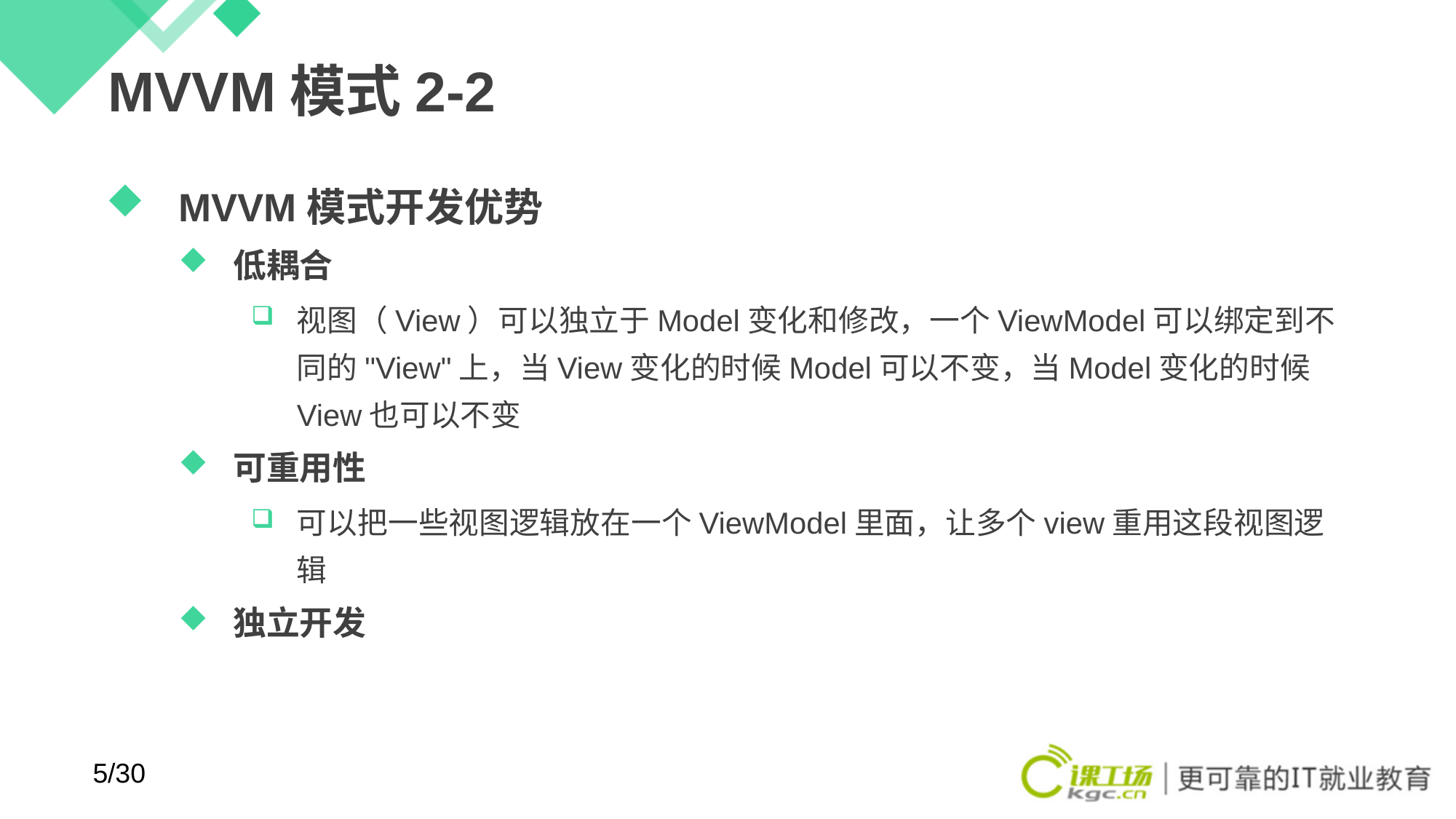

# MVVM模式2-2
MVVM模式开发优势
低耦合
视图（View）可以独立于Model变化和修改，一个ViewModel可以绑定到不同的"View"上，当View变化的时候Model可以不变，当Model变化的时候View也可以不变
可重用性
可以把一些视图逻辑放在一个ViewModel里面，让多个view重用这段视图逻辑
独立开发